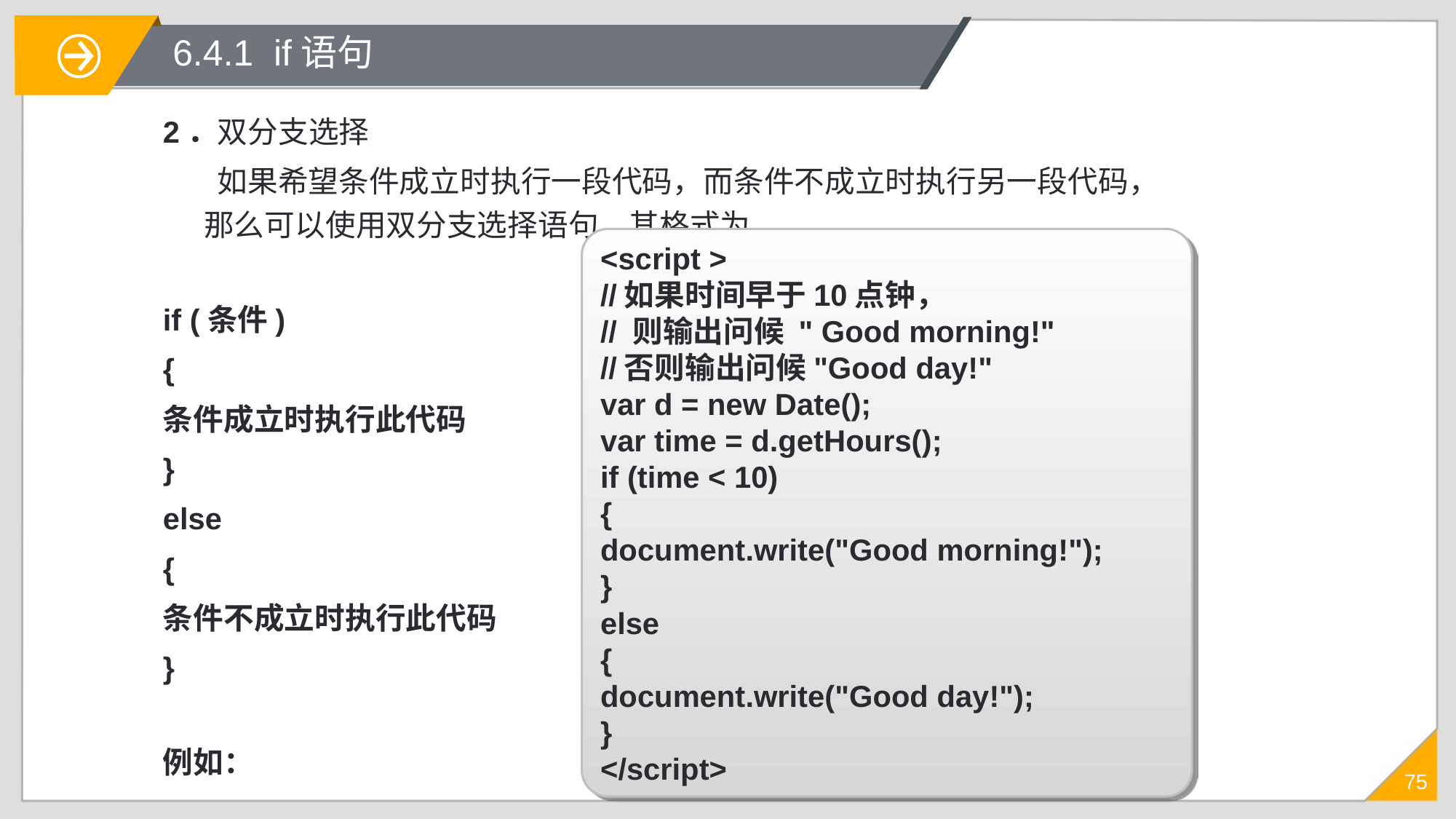

# 6.4.1  if语句
2．双分支选择
       如果希望条件成立时执行一段代码，而条件不成立时执行另一段代码，那么可以使用双分支选择语句，其格式为

if (条件)
{
条件成立时执行此代码
}
else
{
条件不成立时执行此代码
}

例如：
<script >
//如果时间早于10点钟，
// 则输出问候 " Good morning!"
//否则输出问候"Good day!"
var d = new Date();
var time = d.getHours();
if (time < 10)
{
document.write("Good morning!");
}
else
{
document.write("Good day!");
}
</script>